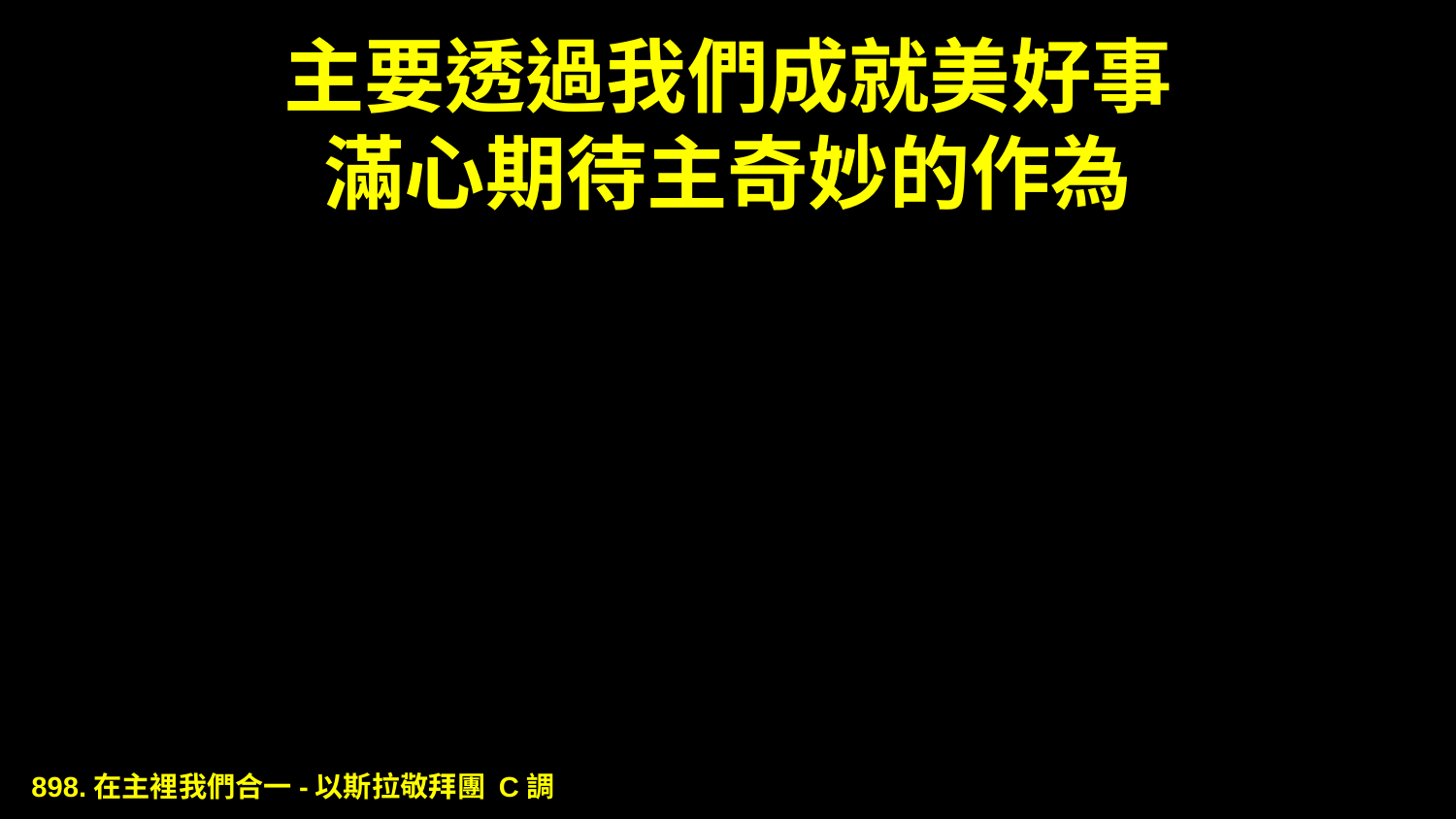

# 主要透過我們成就美好事 滿心期待主奇妙的作為
898.在主裡我們合一-以斯拉敬拜團 C調